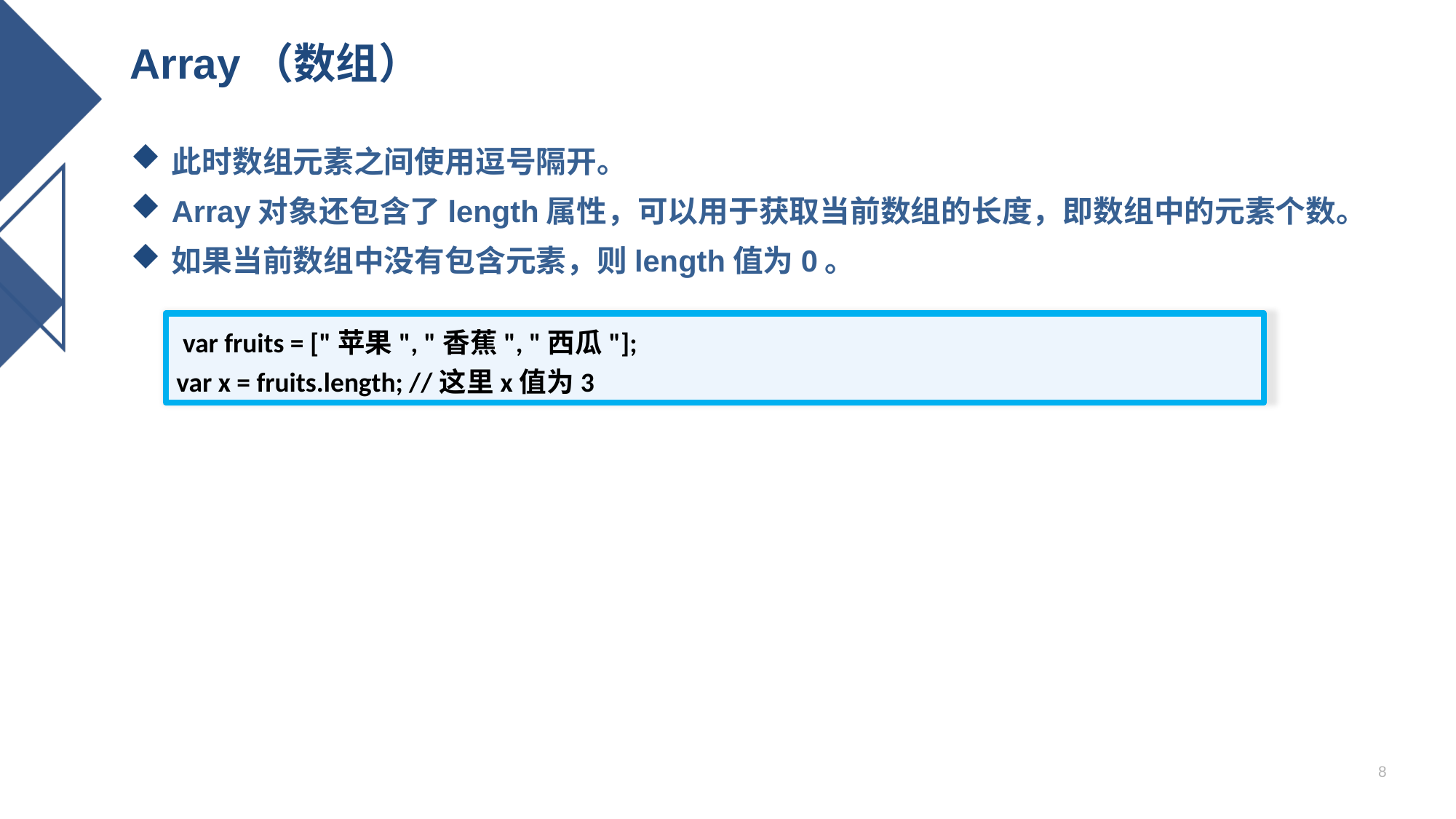

# Array（数组）
此时数组元素之间使用逗号隔开。
Array对象还包含了length属性，可以用于获取当前数组的长度，即数组中的元素个数。
如果当前数组中没有包含元素，则length值为0。

 var fruits = ["苹果", "香蕉", "西瓜"];
var x = fruits.length; //这里x值为3
8